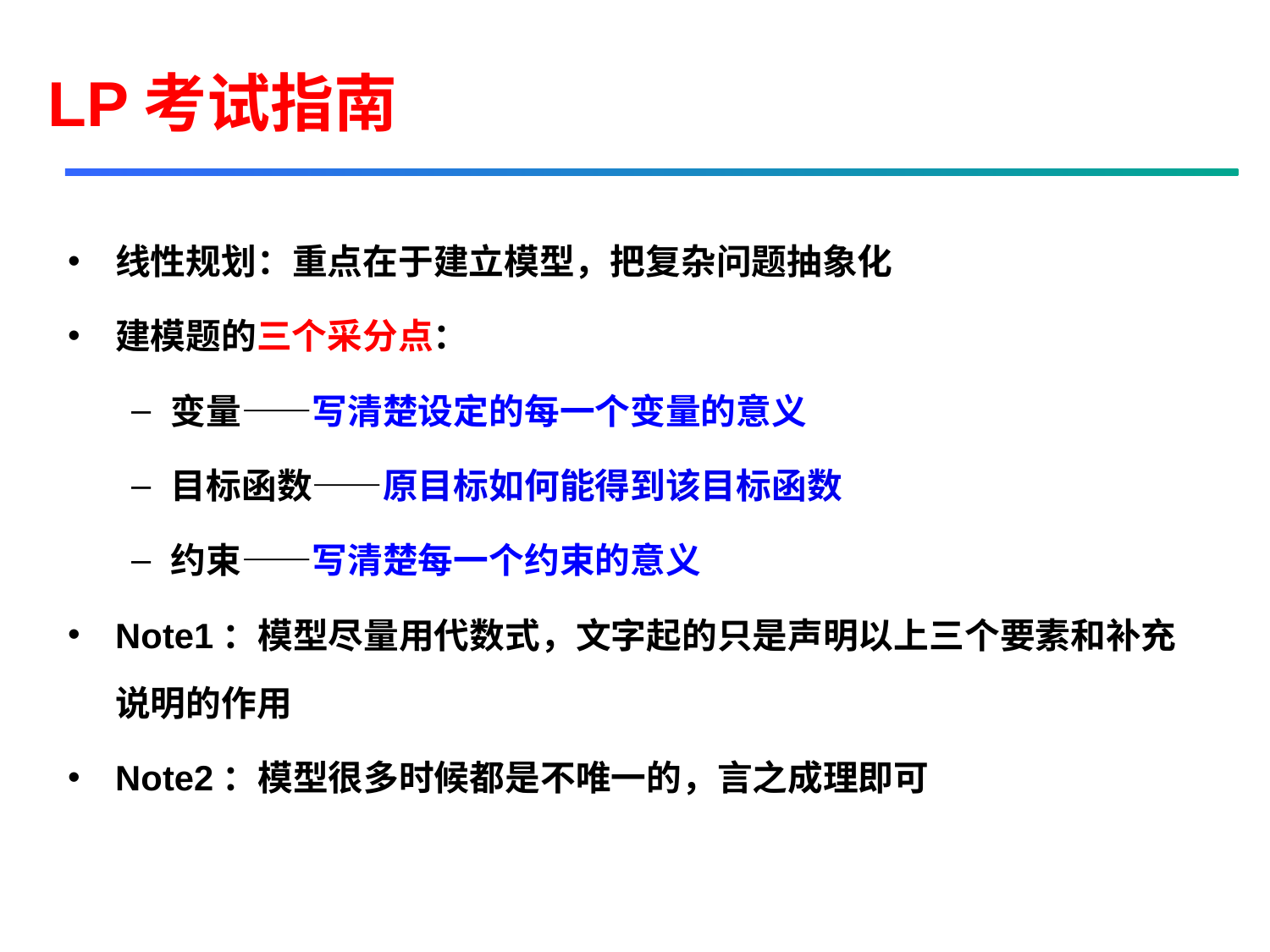

# LP考试指南
线性规划：重点在于建立模型，把复杂问题抽象化
建模题的三个采分点：
变量——写清楚设定的每一个变量的意义
目标函数——原目标如何能得到该目标函数
约束——写清楚每一个约束的意义
Note1：模型尽量用代数式，文字起的只是声明以上三个要素和补充说明的作用
Note2：模型很多时候都是不唯一的，言之成理即可
22